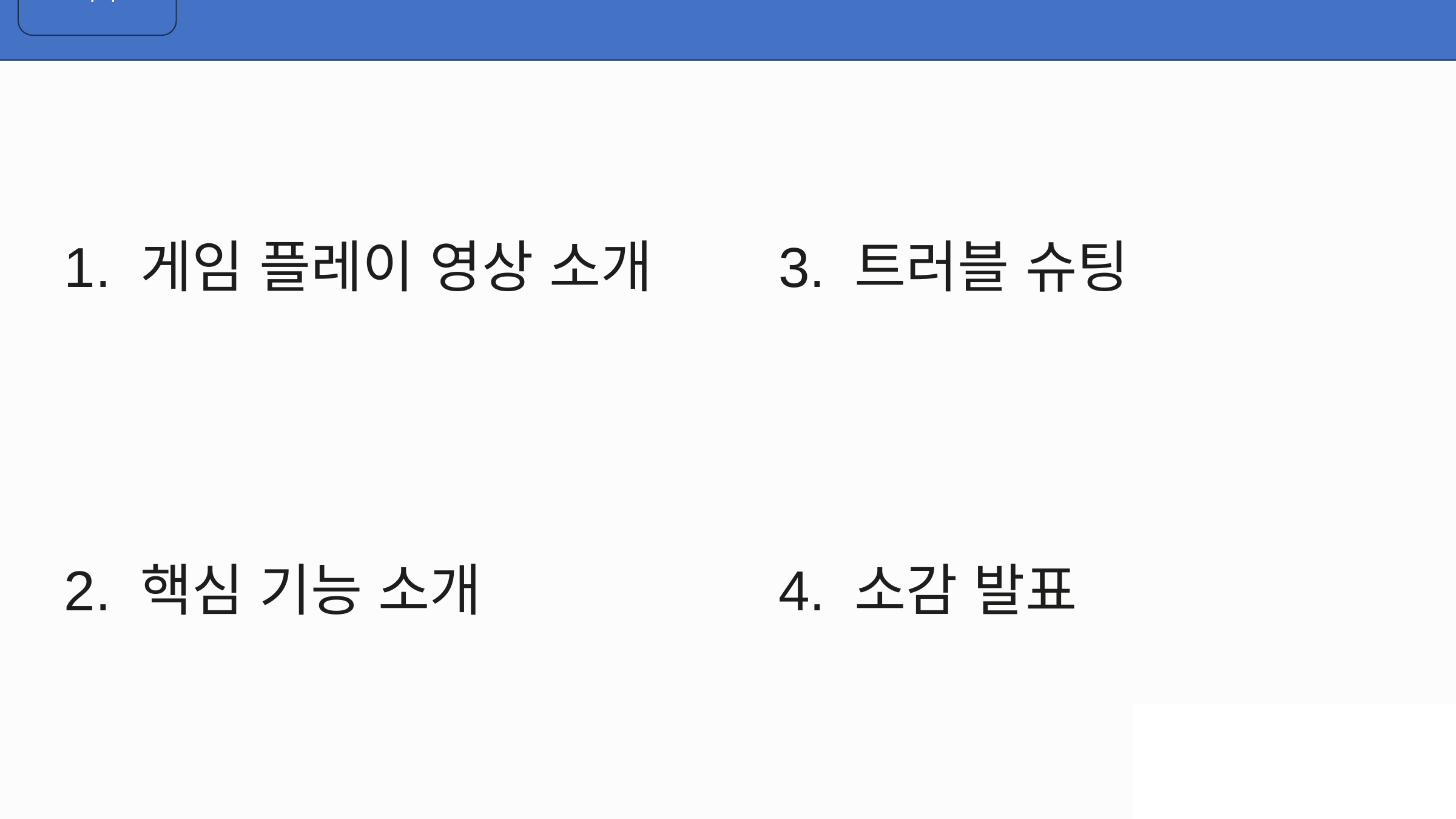

목차
1. 게임 플레이 영상 소개
3. 트러블 슈팅
2. 핵심 기능 소개
4. 소감 발표